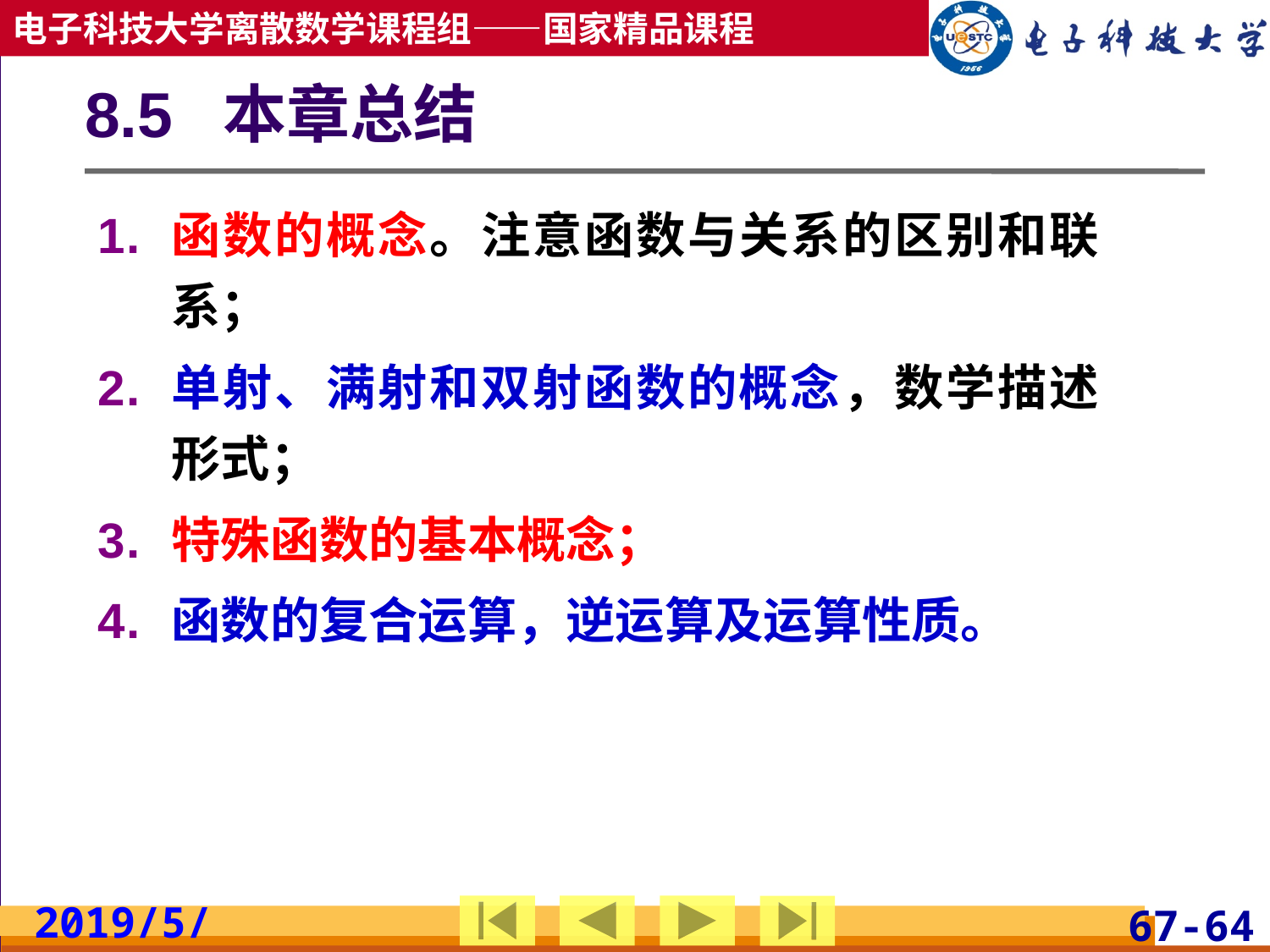

# 8.5  本章总结
函数的概念。注意函数与关系的区别和联系；
单射、满射和双射函数的概念，数学描述形式；
特殊函数的基本概念；
函数的复合运算，逆运算及运算性质。
2019/5/8